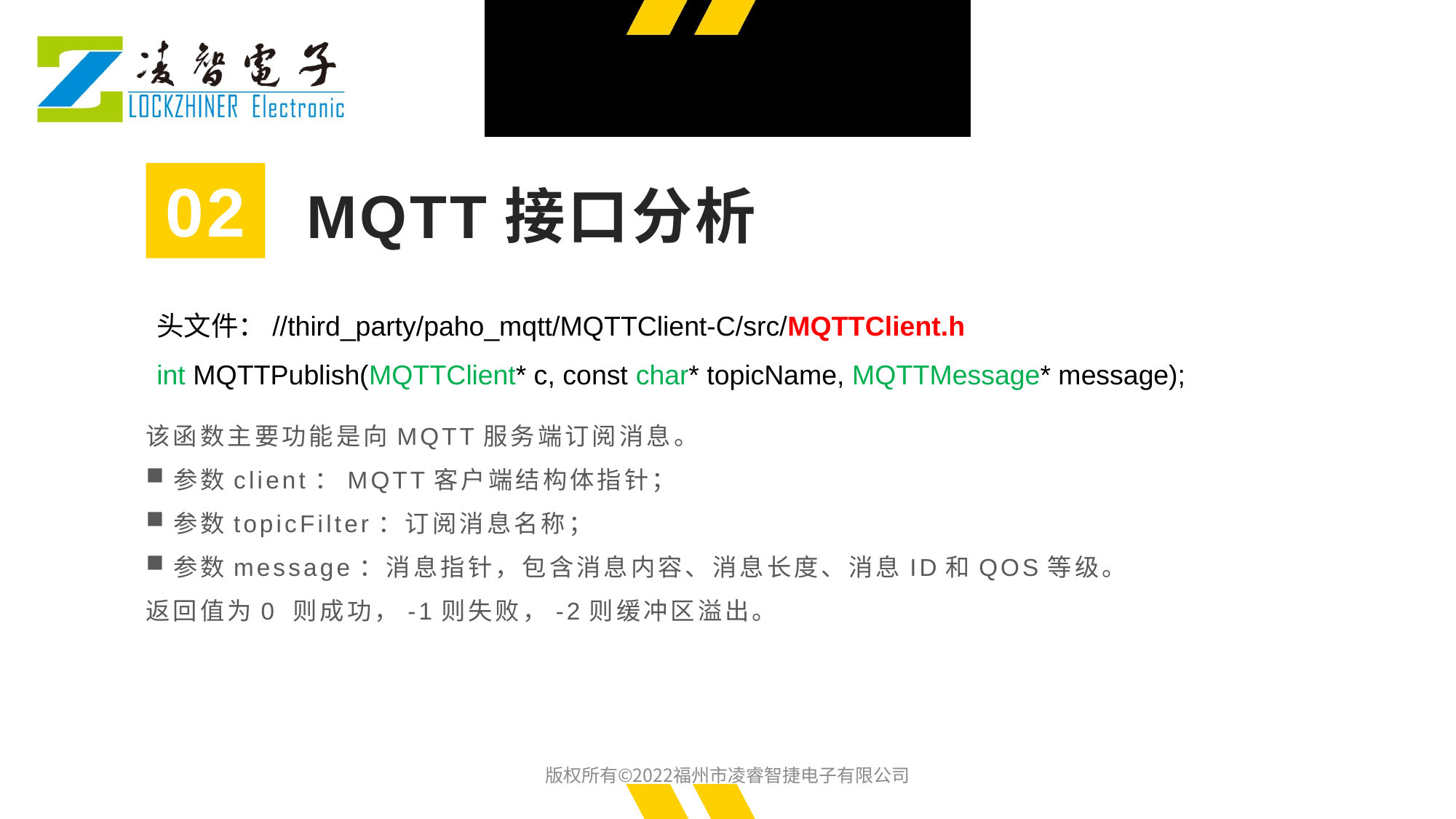

02
MQTT接口分析
头文件：//third_party/paho_mqtt/MQTTClient-C/src/MQTTClient.h
int MQTTPublish(MQTTClient* c, const char* topicName, MQTTMessage* message);
该函数主要功能是向MQTT服务端订阅消息。
参数client：MQTT客户端结构体指针；
参数topicFilter：订阅消息名称；
参数message：消息指针，包含消息内容、消息长度、消息ID和QOS等级。
返回值为0 则成功，-1则失败，-2则缓冲区溢出。
版权所有©2022福州市凌睿智捷电子有限公司
14